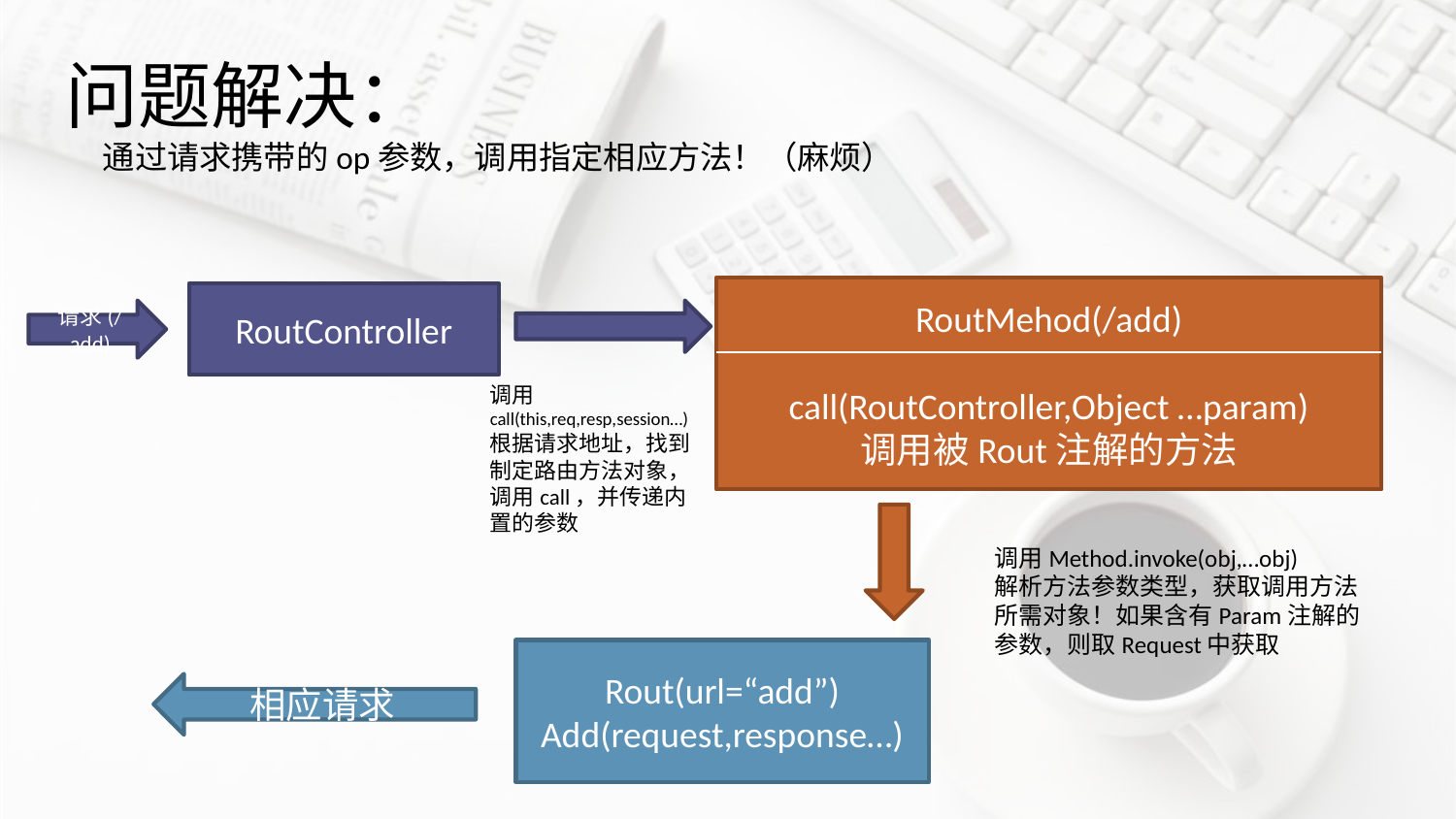

问题解决：
    通过请求携带的op参数，调用指定相应方法！（麻烦）
RoutMehod(/add)

call(RoutController,Object …param)
调用被Rout注解的方法
RoutController
请求(/add)

调用 call(this,req,resp,session…)
根据请求地址，找到制定路由方法对象，调用call，并传递内置的参数

调用Method.invoke(obj,…obj)
解析方法参数类型，获取调用方法所需对象！如果含有Param注解的参数，则取Request中获取
Rout(url=“add”)
Add(request,response…)
相应请求